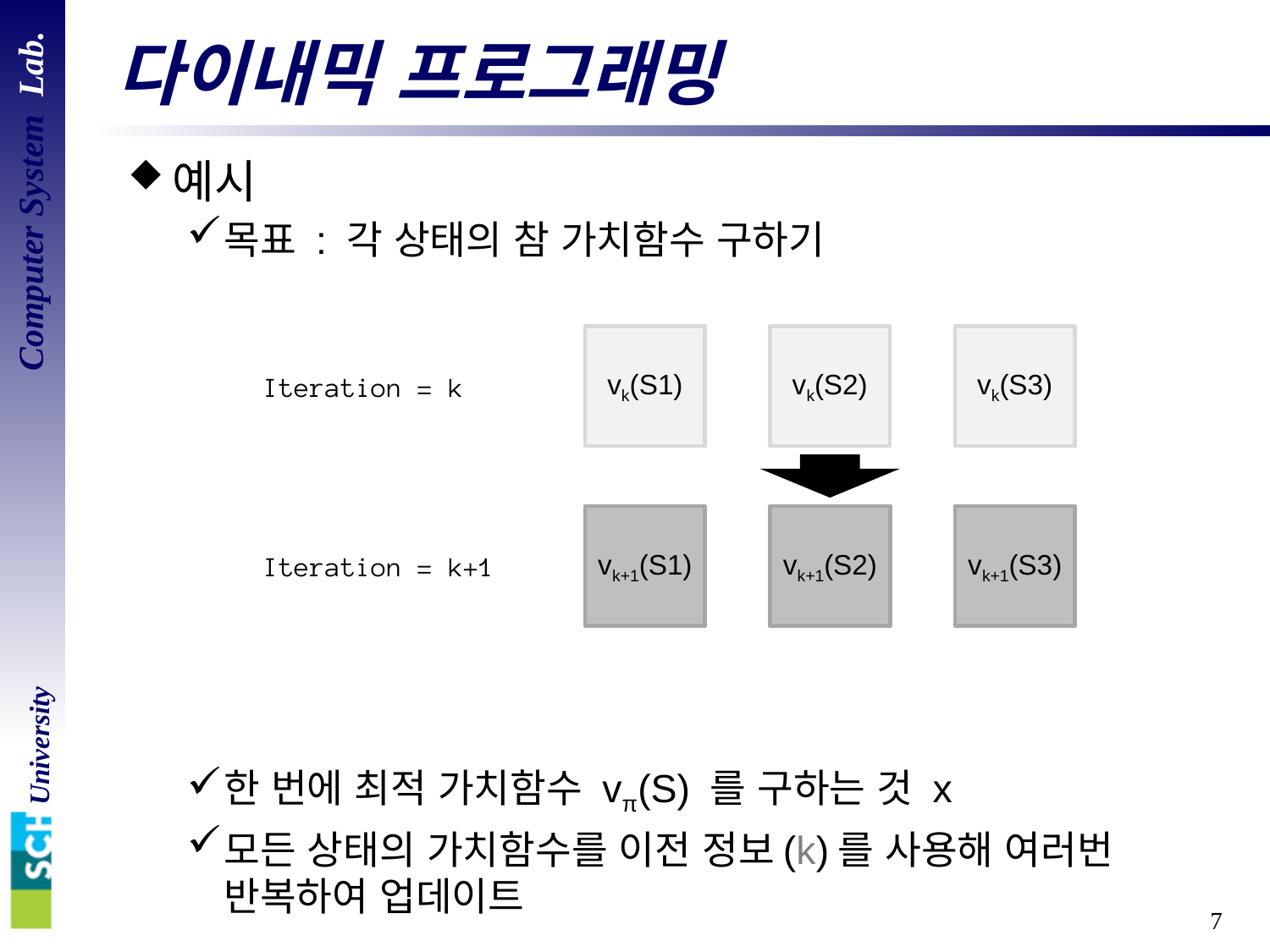

# 다이내믹 프로그래밍
예시
목표 : 각 상태의 참 가치함수 구하기

한 번에 최적 가치함수 vπ(S) 를 구하는 것 x
모든 상태의 가치함수를 이전 정보(k)를 사용해 여러번 반복하여 업데이트
vk(S1)
vk(S2)
vk(S3)
Iteration = k

vk+1(S1)
vk+1(S2)
vk+1(S3)
Iteration = k+1